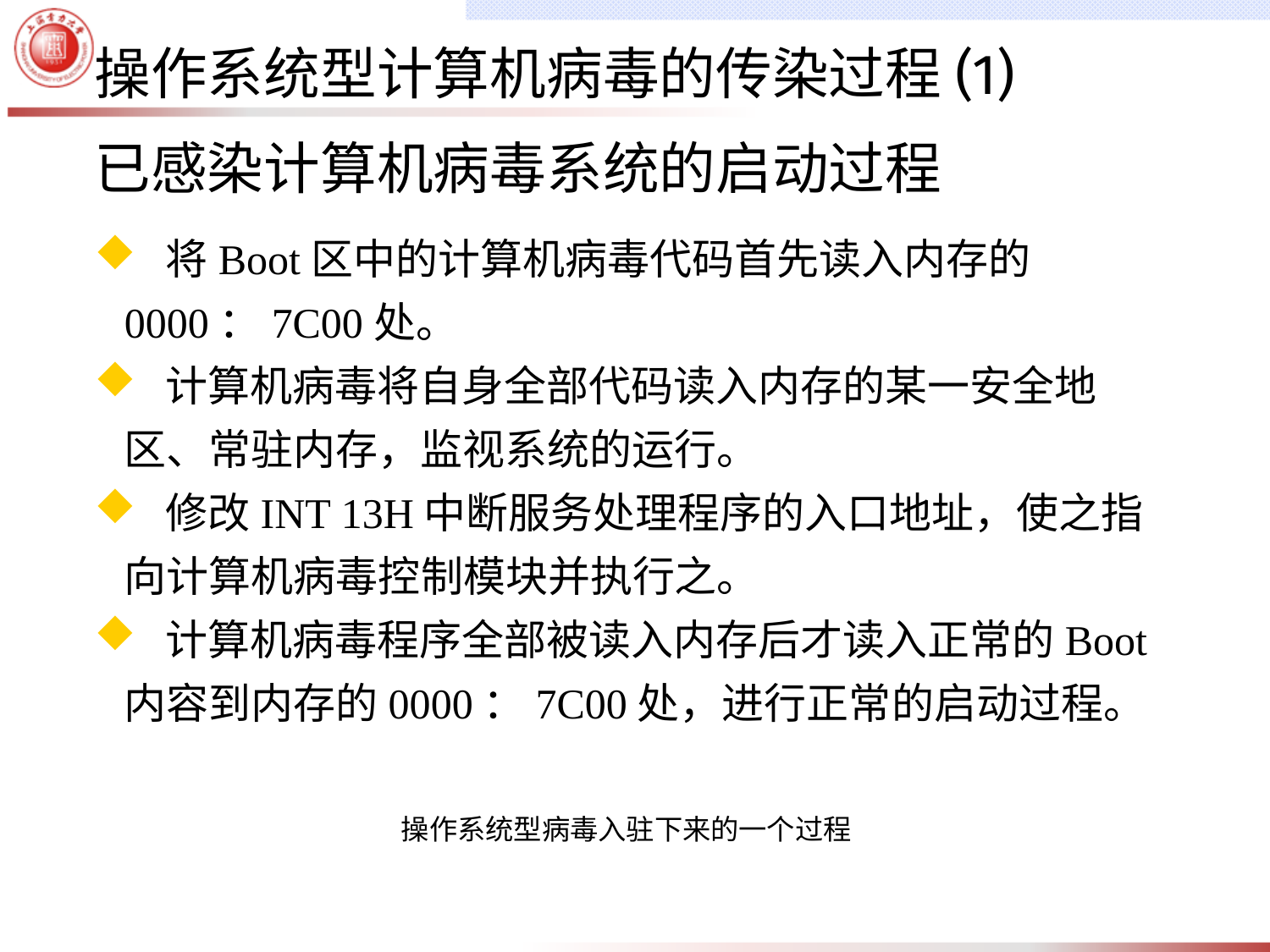

操作系统型计算机病毒的传染过程(1)
已感染计算机病毒系统的启动过程
  将Boot区中的计算机病毒代码首先读入内存的0000：7C00处。
  计算机病毒将自身全部代码读入内存的某一安全地区、常驻内存，监视系统的运行。
  修改INT 13H中断服务处理程序的入口地址，使之指向计算机病毒控制模块并执行之。
  计算机病毒程序全部被读入内存后才读入正常的Boot内容到内存的0000：7C00处，进行正常的启动过程。
操作系统型病毒入驻下来的一个过程